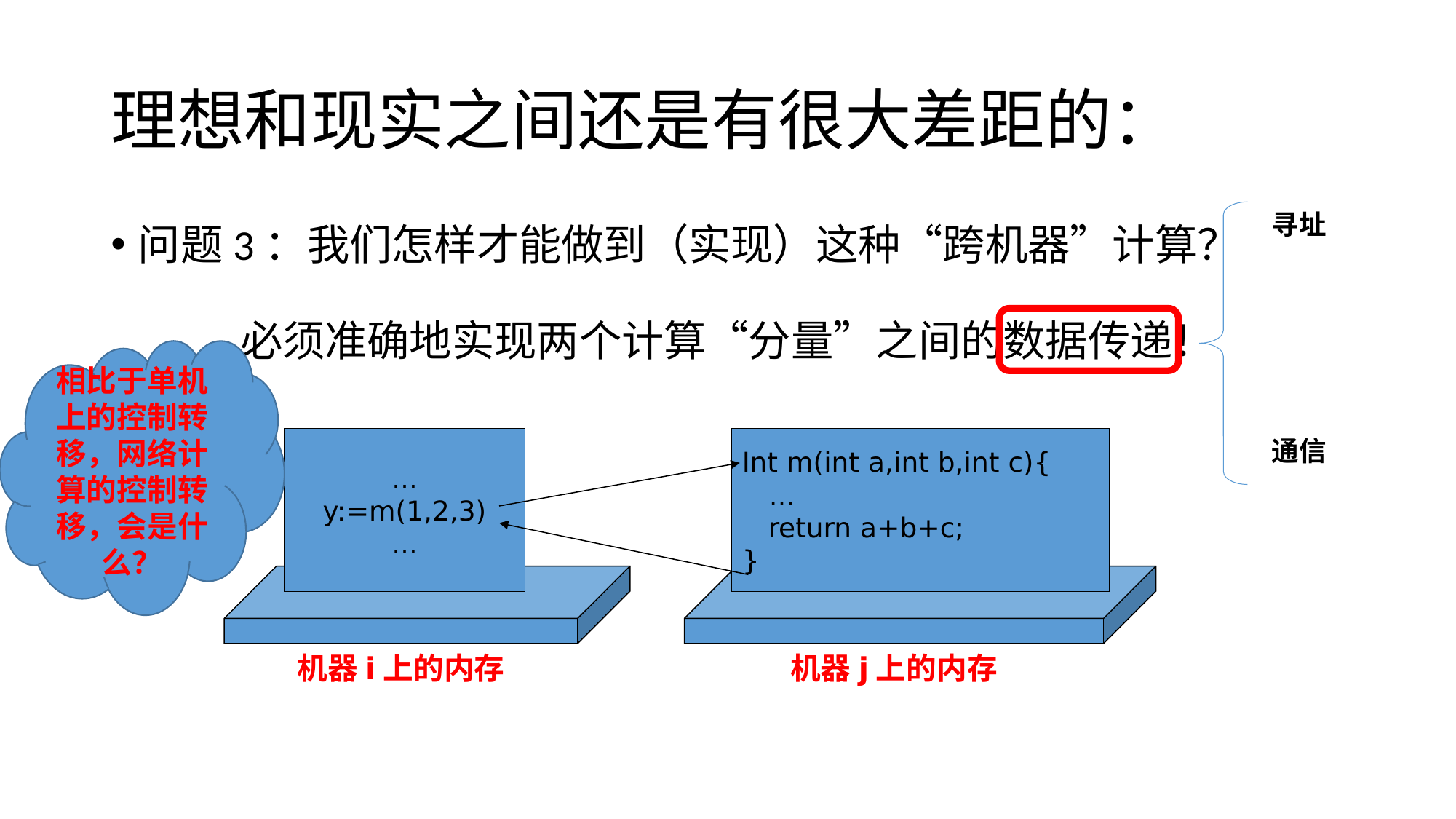

# 理想和现实之间还是有很大差距的：

寻址
通信
问题3：我们怎样才能做到（实现）这种“跨机器”计算？
必须准确地实现两个计算“分量”之间的数据传递！

相比于单机上的控制转移，网络计算的控制转移，会是什么？
…
y:=m(1,2,3)
…
Int m(int a,int b,int c){
   …
   return a+b+c;
}

机器i上的内存

机器j上的内存